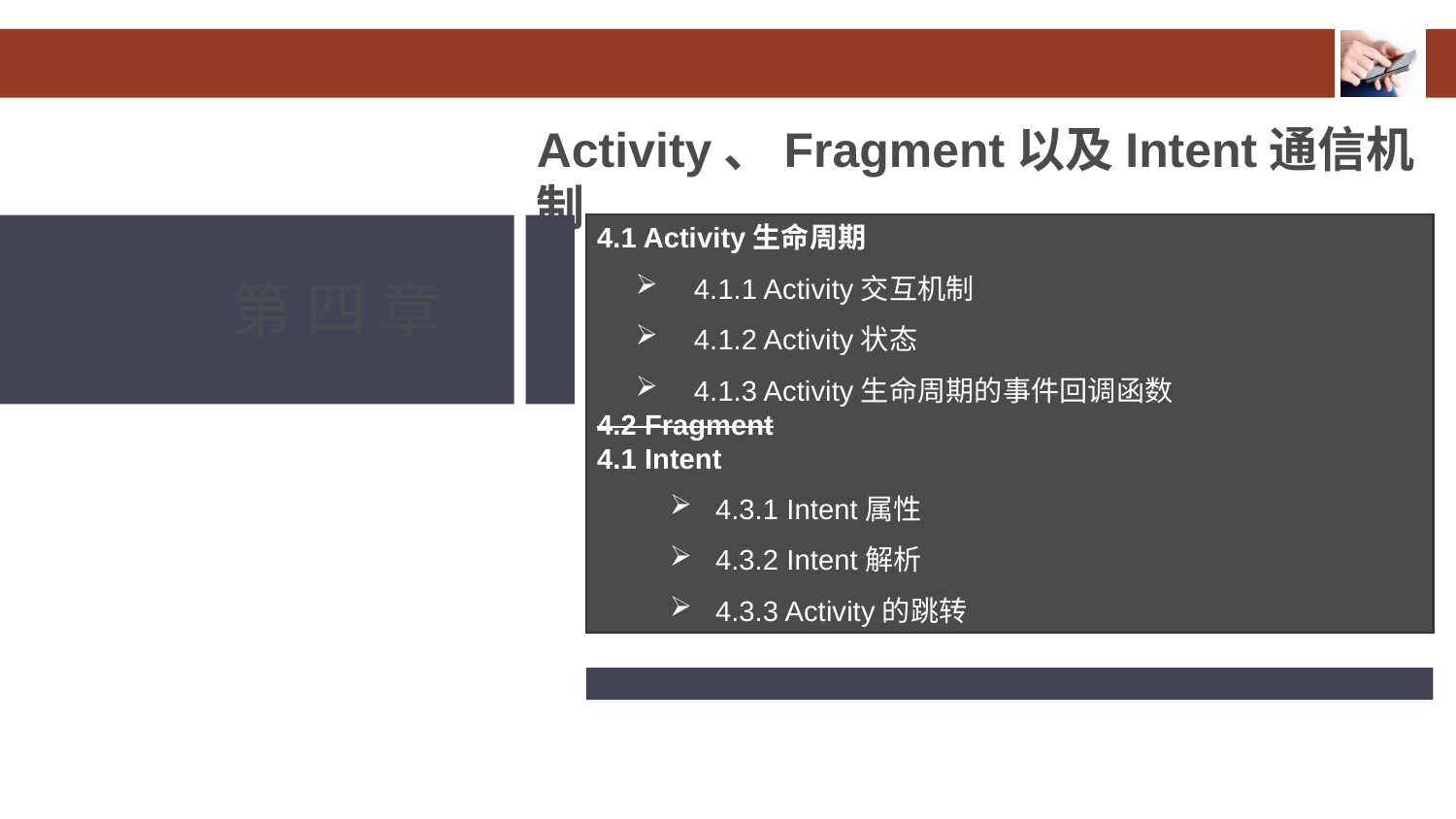

Activity、Fragment以及Intent通信机制
4.1 Activity生命周期
   4.1.1 Activity交互机制
   4.1.2 Activity状态
   4.1.3 Activity生命周期的事件回调函数
4.2 Fragment
4.1 Intent
4.3.1 Intent属性
4.3.2 Intent解析
4.3.3 Activity的跳转

第 四 章